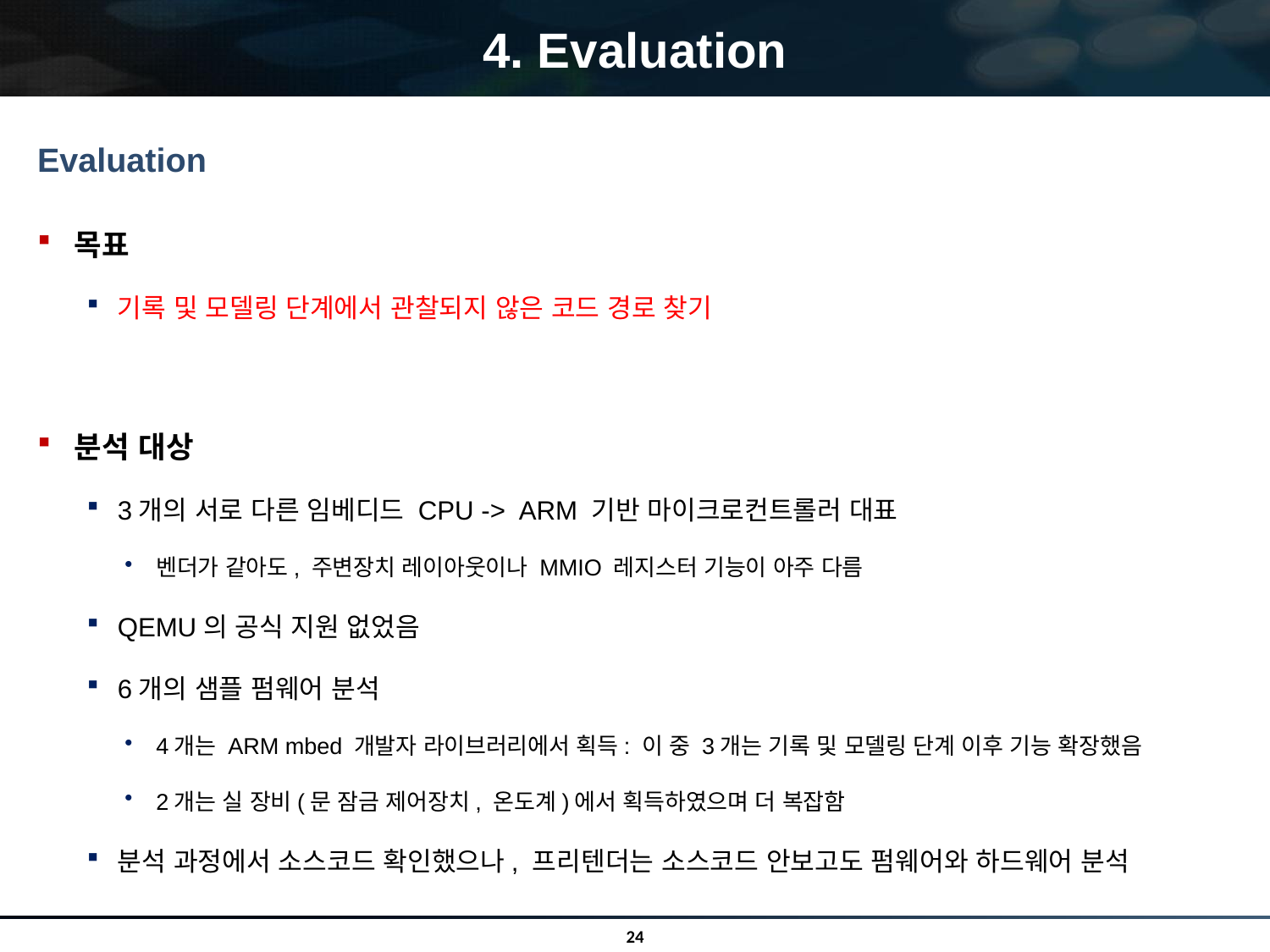

# 4. Evaluation
Evaluation
목표
기록 및 모델링 단계에서 관찰되지 않은 코드 경로 찾기

분석 대상
3개의 서로 다른 임베디드 CPU ->  ARM 기반 마이크로컨트롤러 대표
벤더가 같아도, 주변장치 레이아웃이나 MMIO 레지스터 기능이 아주 다름
QEMU의 공식 지원 없었음
6개의 샘플 펌웨어 분석
4개는 ARM mbed 개발자 라이브러리에서 획득: 이 중 3개는 기록 및 모델링 단계 이후 기능 확장했음
2개는 실 장비(문 잠금 제어장치, 온도계)에서 획득하였으며 더 복잡함
분석 과정에서 소스코드 확인했으나, 프리텐더는 소스코드 안보고도 펌웨어와 하드웨어 분석